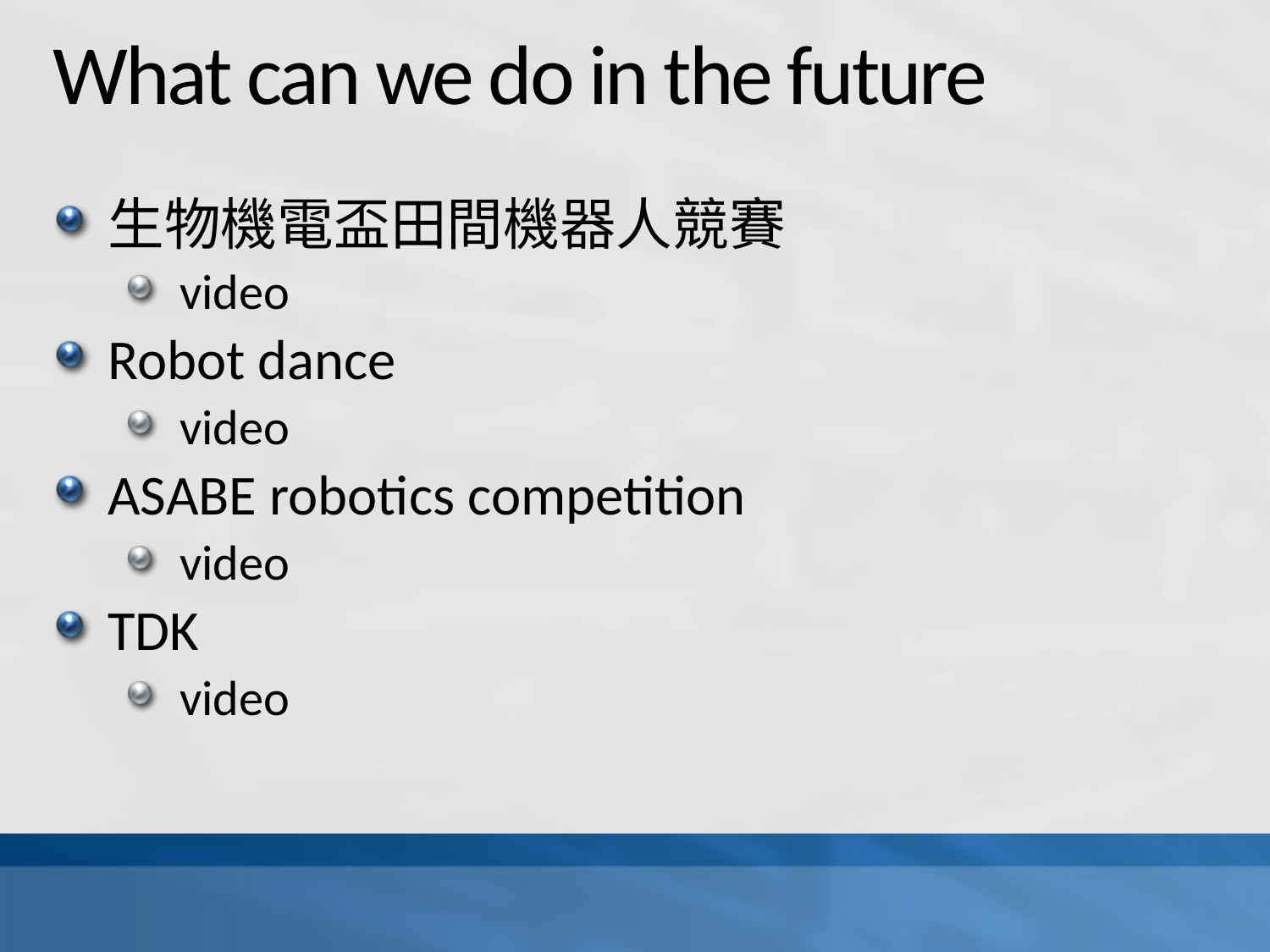

# What can we do in the future
生物機電盃田間機器人競賽
video
Robot dance
video
ASABE robotics competition
video
TDK
video